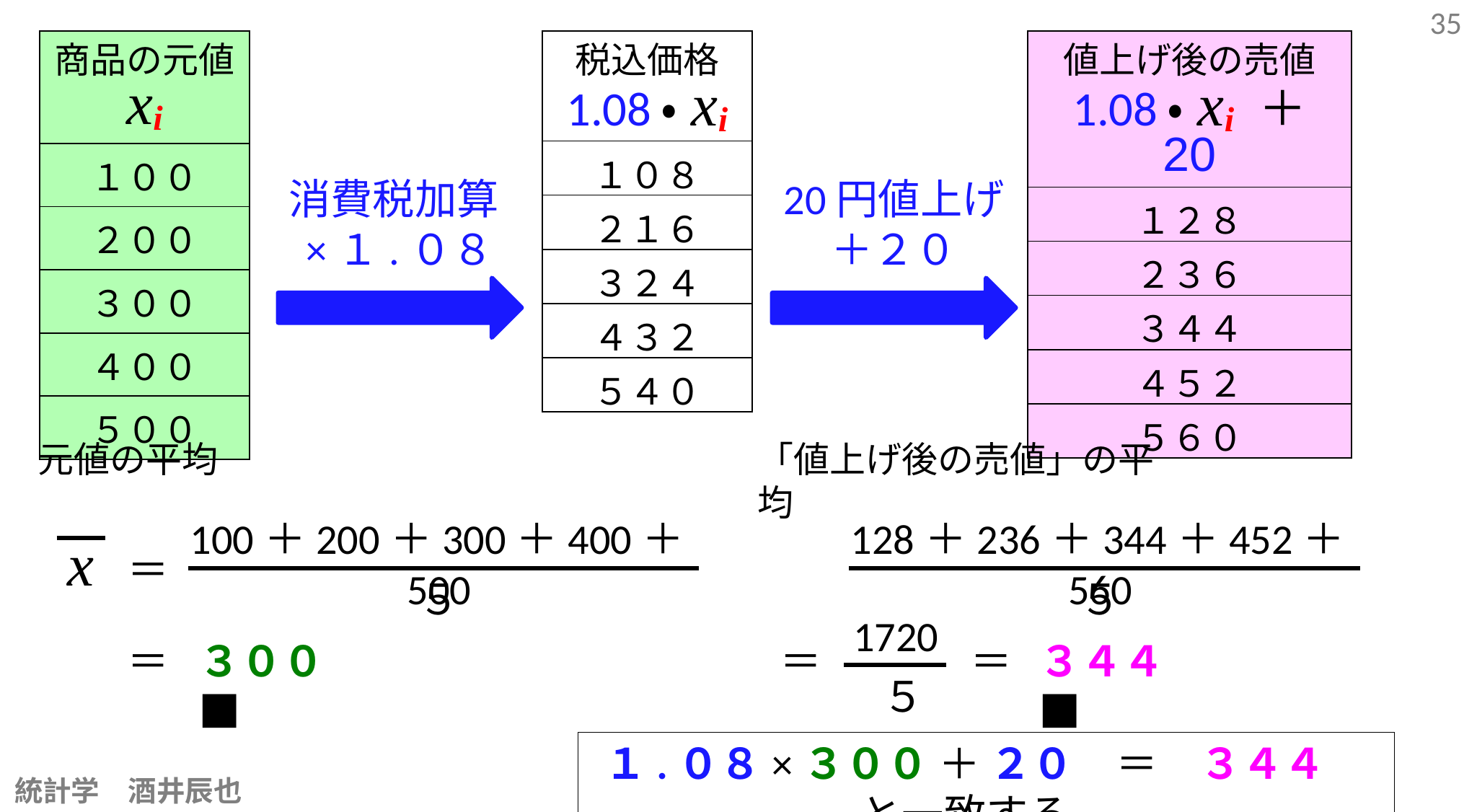

35
| 商品の元値 xi |
| --- |
| １００ |
| ２００ |
| ３００ |
| ４００ |
| ５００ |
| 税込価格 1.08・xi |
| --- |
| １０８ |
| ２１６ |
| ３２４ |
| ４３２ |
| ５４０ |
| 値上げ後の売値 1.08・xi ＋ 20 |
| --- |
| １２８ |
| ２３６ |
| ３４４ |
| ４５２ |
| ５６０ |
消費税加算
×１.０８
20円値上げ＋２０

元値の平均
「値上げ後の売値」の平均
100＋200＋300＋400＋500
128＋236＋344＋452＋560
x
＝
５
５
1720
＝
３００ ■
＝
＝
３４４ ■
５
１.０８×３００ ＋ ２０　＝　３４４　と一致する。
統計学　酒井辰也